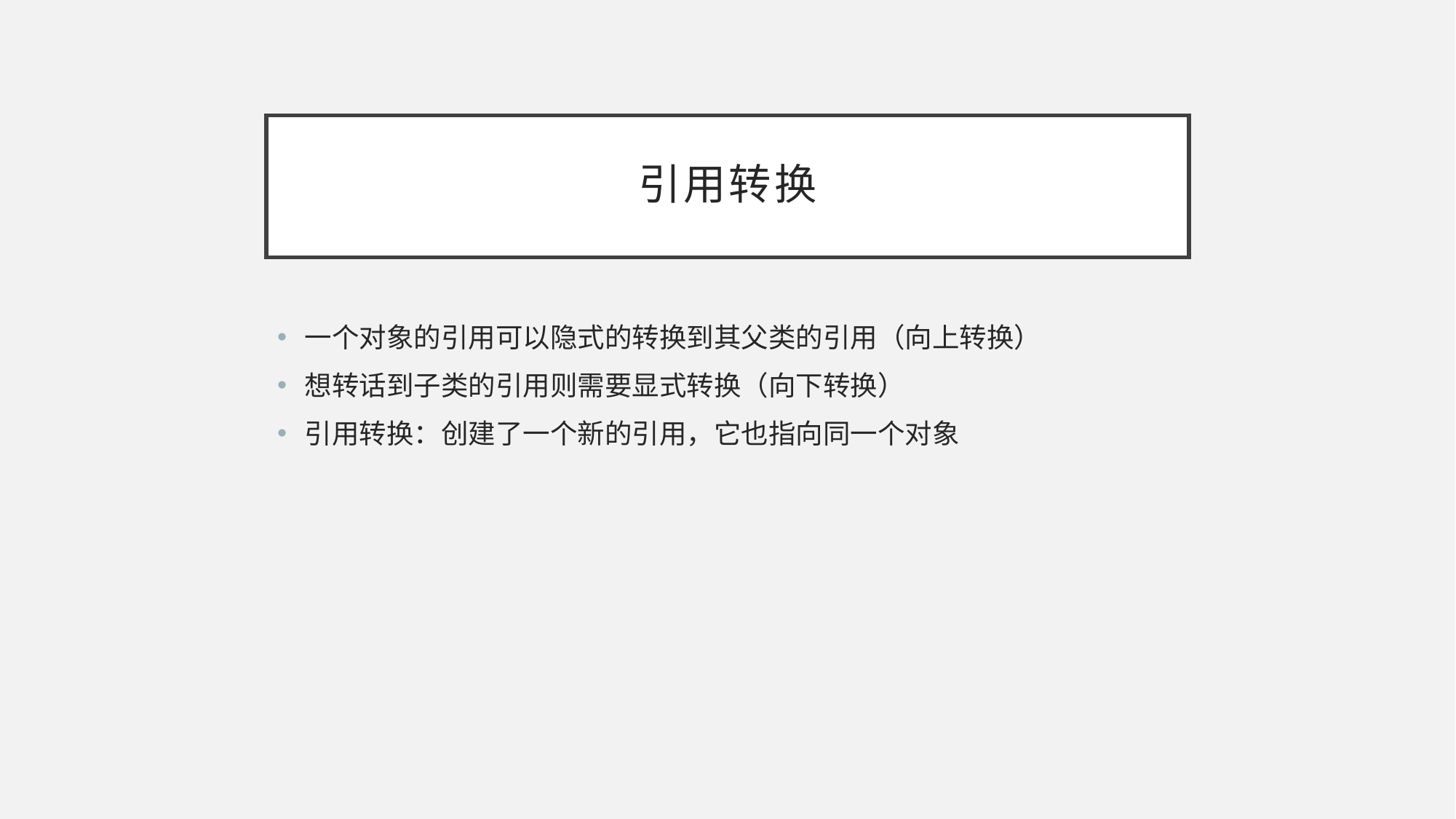

# 引用转换
一个对象的引用可以隐式的转换到其父类的引用（向上转换）
想转话到子类的引用则需要显式转换（向下转换）
引用转换：创建了一个新的引用，它也指向同一个对象